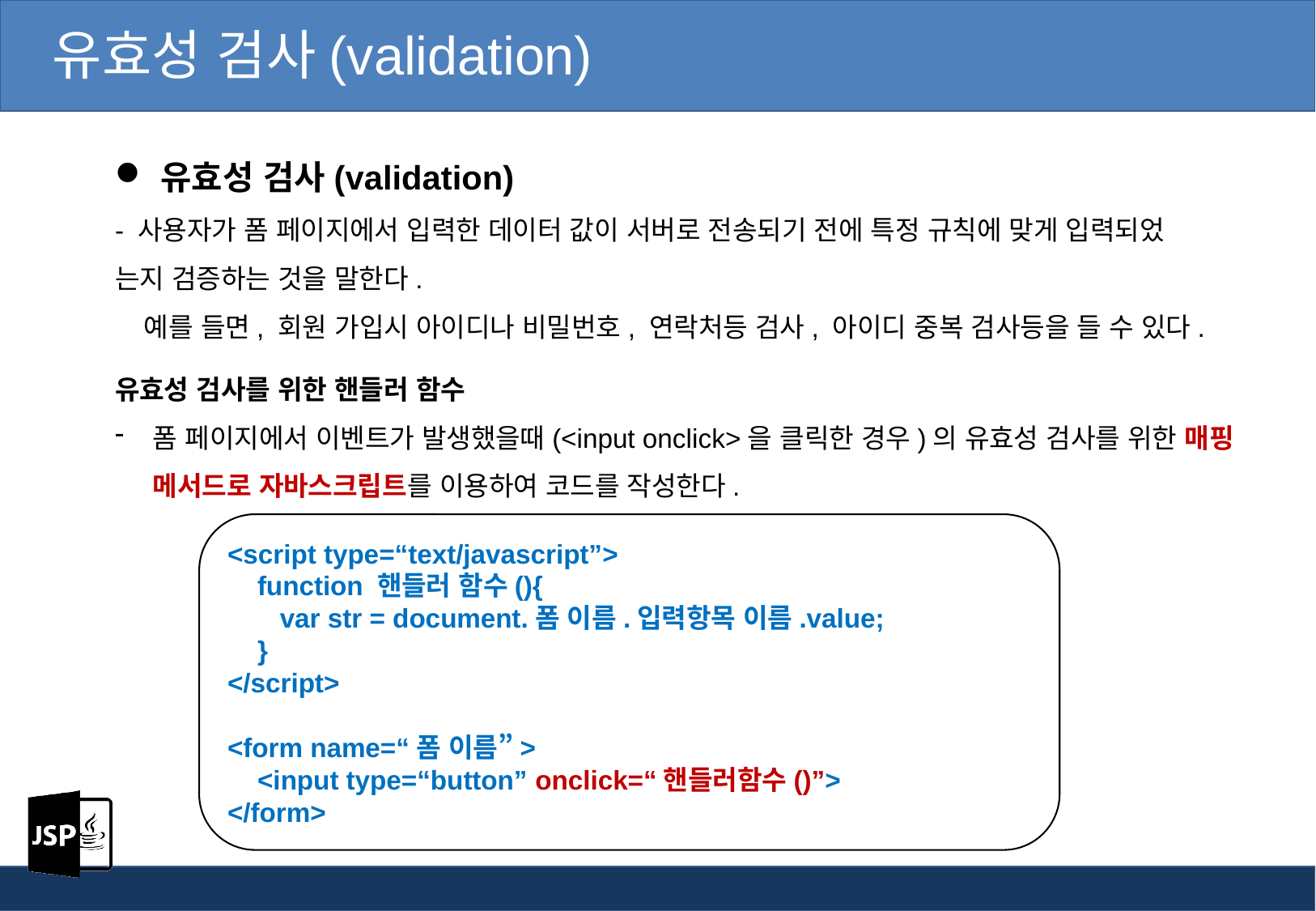

유효성 검사(validation)
유효성 검사(validation)
- 사용자가 폼 페이지에서 입력한 데이터 값이 서버로 전송되기 전에 특정 규칙에 맞게 입력되었
는지 검증하는 것을 말한다.
   예를 들면, 회원 가입시 아이디나 비밀번호, 연락처등 검사, 아이디 중복 검사등을 들 수 있다.
유효성 검사를 위한 핸들러 함수
폼 페이지에서 이벤트가 발생했을때(<input onclick>을 클릭한 경우)의 유효성 검사를 위한 매핑 메서드로 자바스크립트를 이용하여 코드를 작성한다.
<script type=“text/javascript”>
    function 핸들러 함수(){
       var str = document.폼 이름.입력항목 이름.value;
    }
</script>

<form name=“폼 이름”>
    <input type=“button” onclick=“핸들러함수()”>
</form>